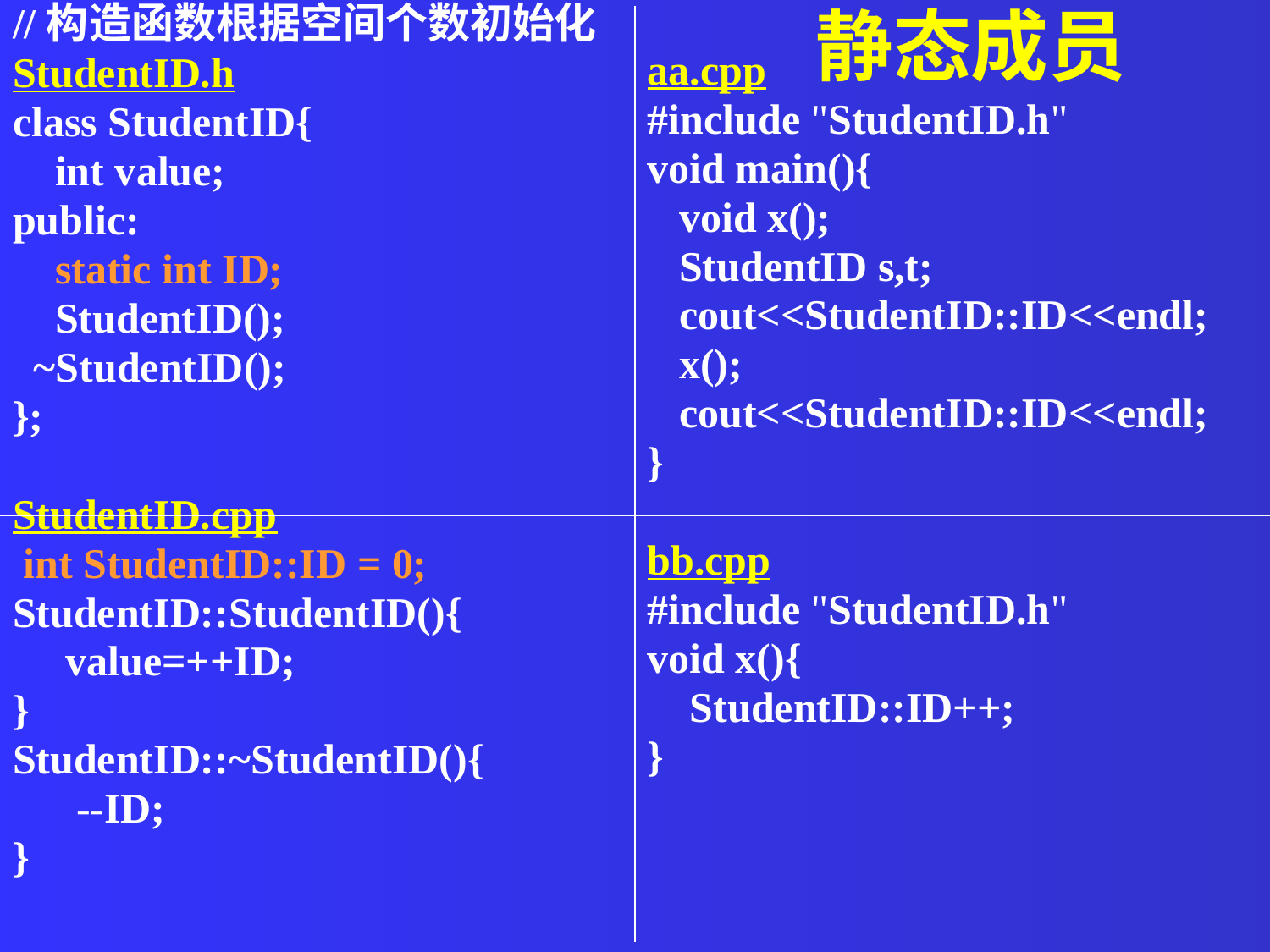

//构造函数根据空间个数初始化
StudentID.h
class StudentID{
    int value;
public:
    static int ID;
    StudentID();
  ~StudentID();
};

StudentID.cpp
 int StudentID::ID = 0;
StudentID::StudentID(){
     value=++ID;
}
StudentID::~StudentID(){
      --ID;
}
静态成员
aa.cpp
#include "StudentID.h"
void main(){
   void x();
   StudentID s,t;
   cout<<StudentID::ID<<endl;
   x();
   cout<<StudentID::ID<<endl;
}

bb.cpp
#include "StudentID.h"
void x(){
    StudentID::ID++;
}